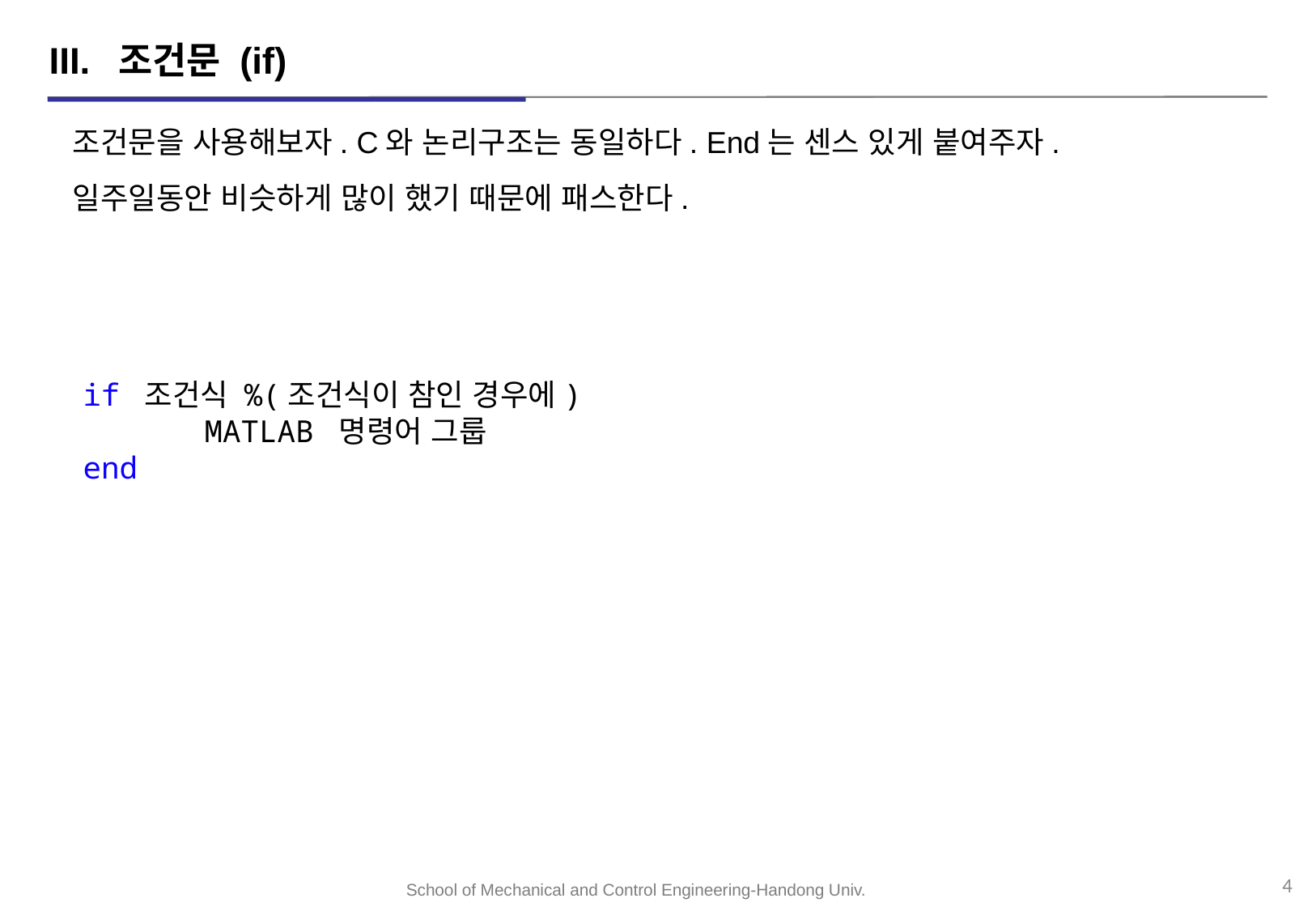

# III.	조건문 (if)

조건문을 사용해보자. C와 논리구조는 동일하다. End는 센스 있게 붙여주자.
일주일동안 비슷하게 많이 했기 때문에 패스한다.
if 조건식 %(조건식이 참인 경우에)
	MATLAB 명령어 그룹
end
4
School of Mechanical and Control Engineering-Handong Univ.